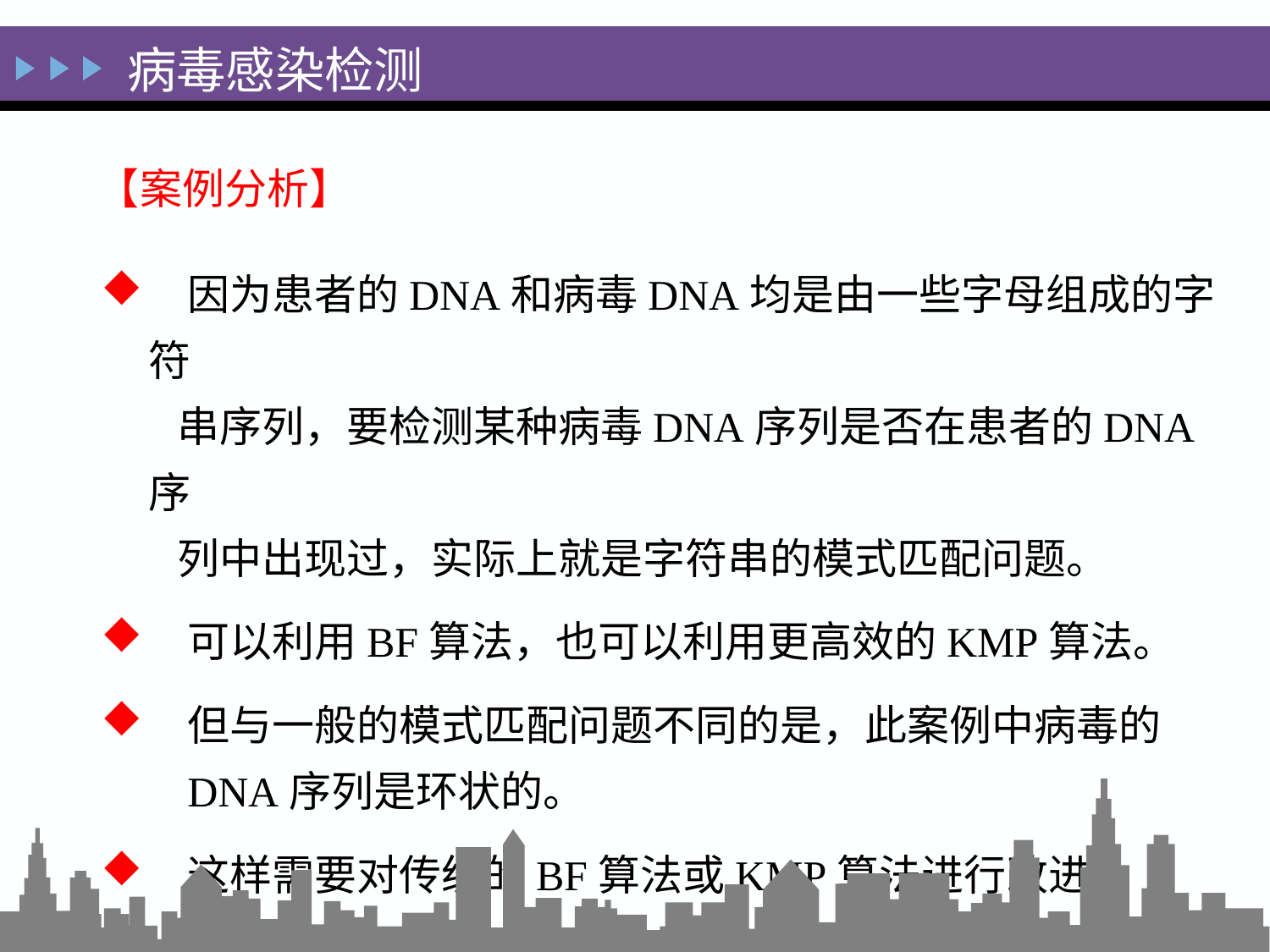

病毒感染检测
【案例分析】
   因为患者的DNA和病毒DNA均是由一些字母组成的字符
   串序列，要检测某种病毒DNA序列是否在患者的DNA序
   列中出现过，实际上就是字符串的模式匹配问题。
   可以利用BF算法，也可以利用更高效的KMP算法。
   但与一般的模式匹配问题不同的是，此案例中病毒的
   DNA序列是环状的。
   这样需要对传统的BF算法或KMP算法进行改进。